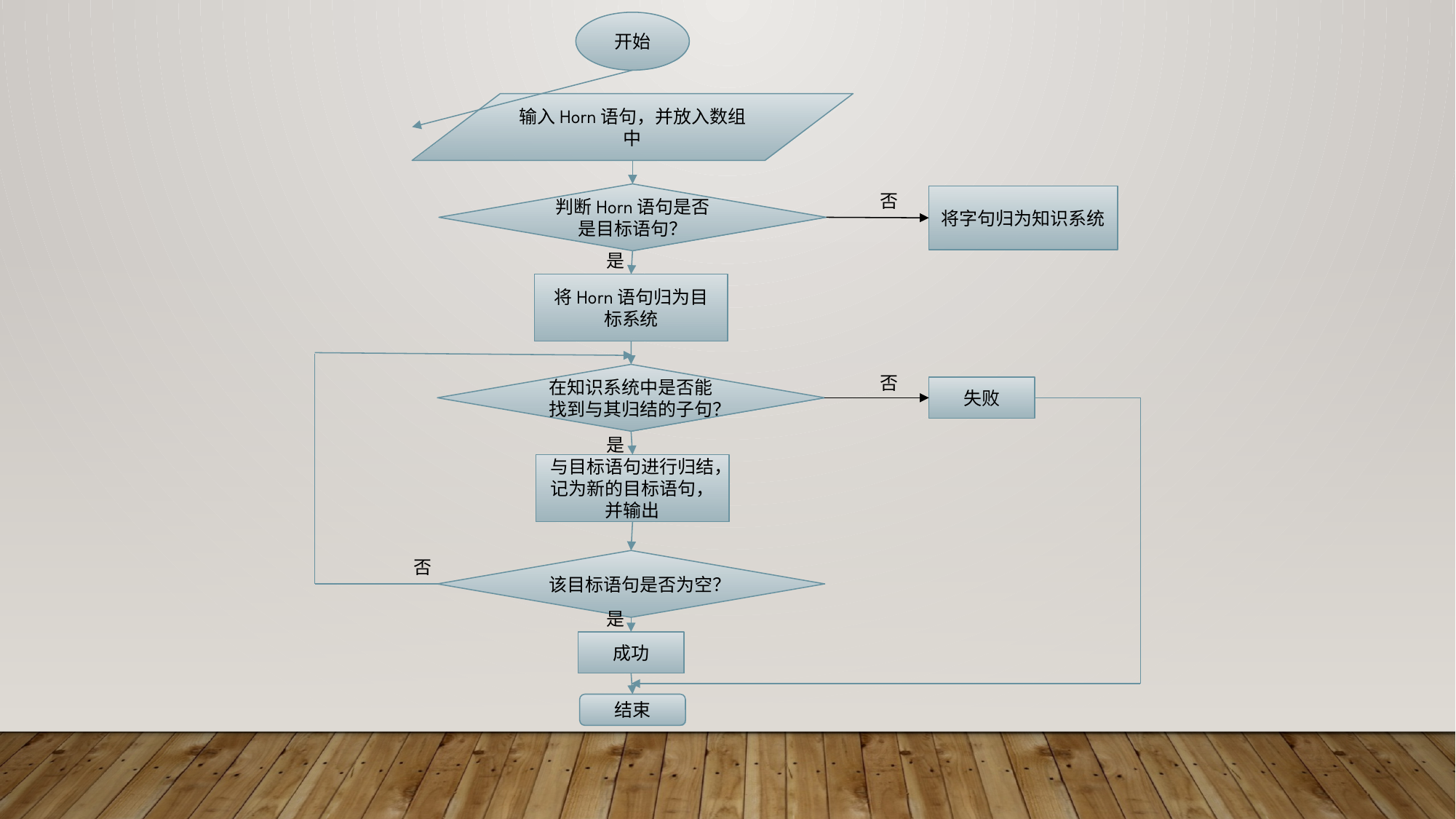

开始
输入Horn语句，并放入数组中
判断Horn语句是否是目标语句？
否
将字句归为知识系统
是
将Horn语句归为目标系统
在知识系统中是否能找到与其归结的子句？
否
失败
是
与目标语句进行归结，记为新的目标语句，并输出
该目标语句是否为空？
否
是
成功
结束